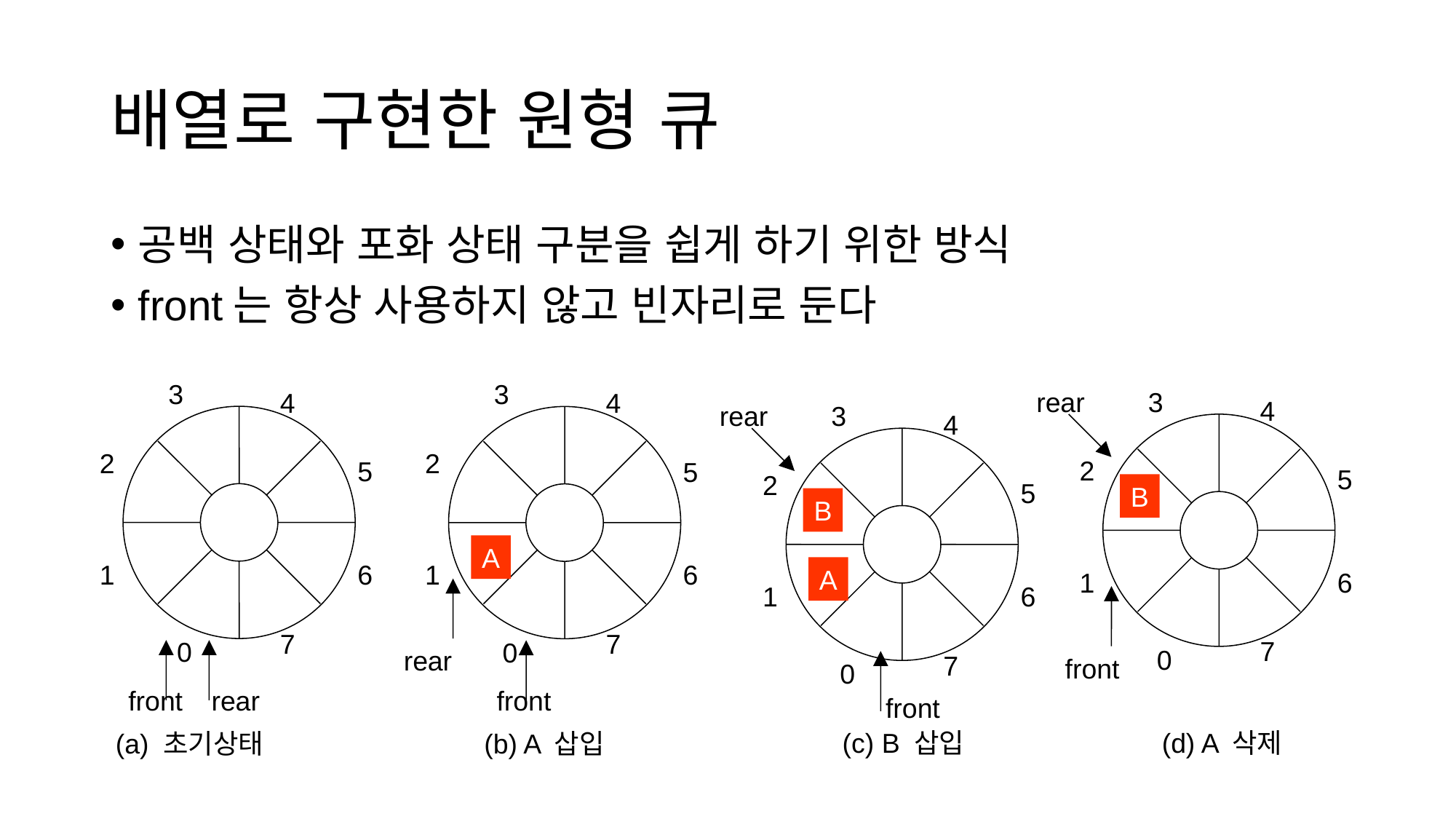

# 배열로 구현한 원형 큐
공백 상태와 포화 상태 구분을 쉽게 하기 위한 방식
front는 항상 사용하지 않고 빈자리로 둔다
3
3
4
4

2
2
5
5
A
1
6
1
6

7
7
0
0
rear

front
rear
front
(a) 초기상태
(b) A 삽입
rear
3
4
rear
3
4

2
5
2
5
B
B
A
1
6
1
6

7
0
7
front

0
front
(c) B 삽입
(d) A 삭제